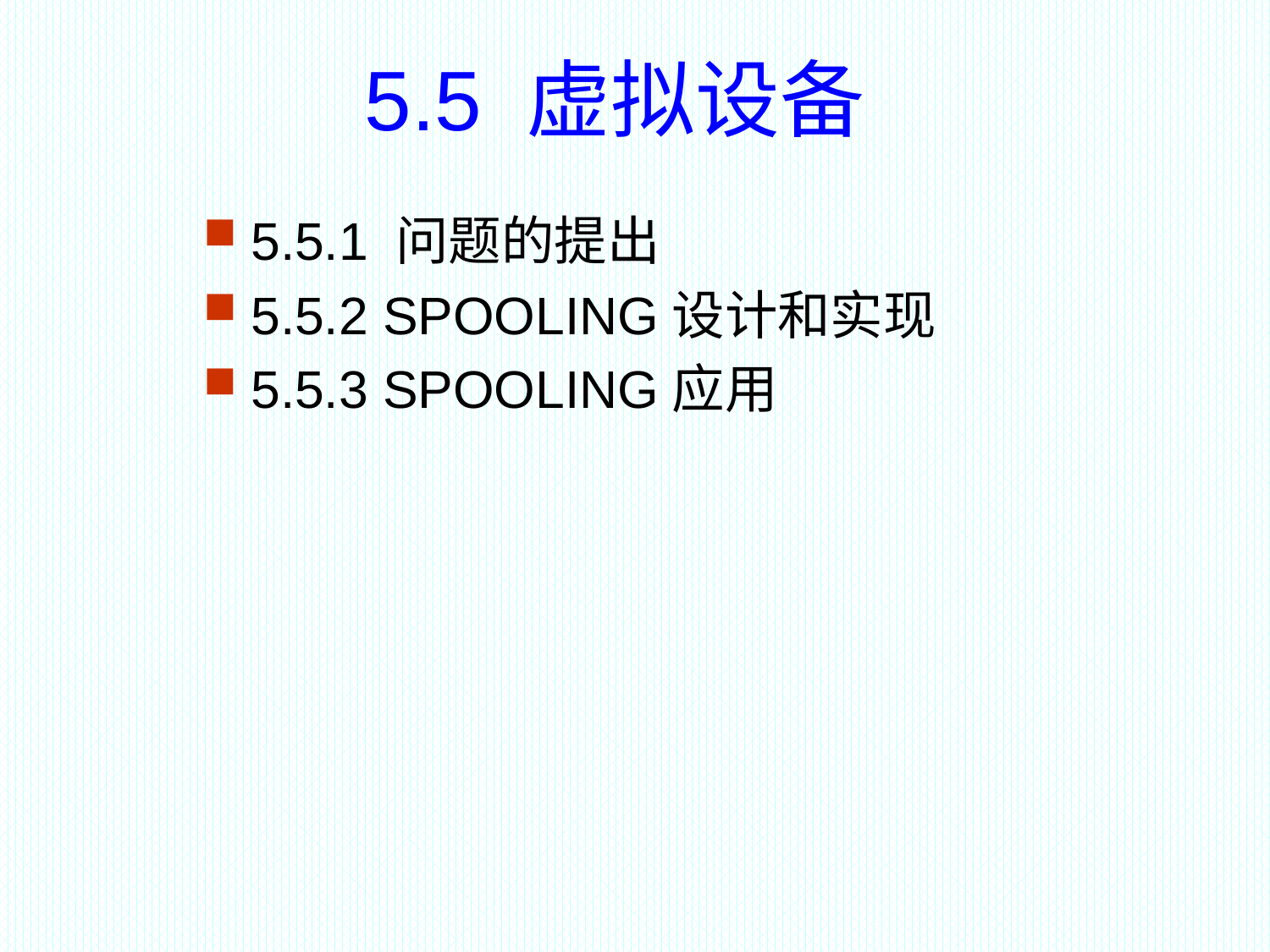

5.5 虚拟设备
5.5.1 问题的提出
5.5.2 SPOOLING设计和实现
5.5.3 SPOOLING应用